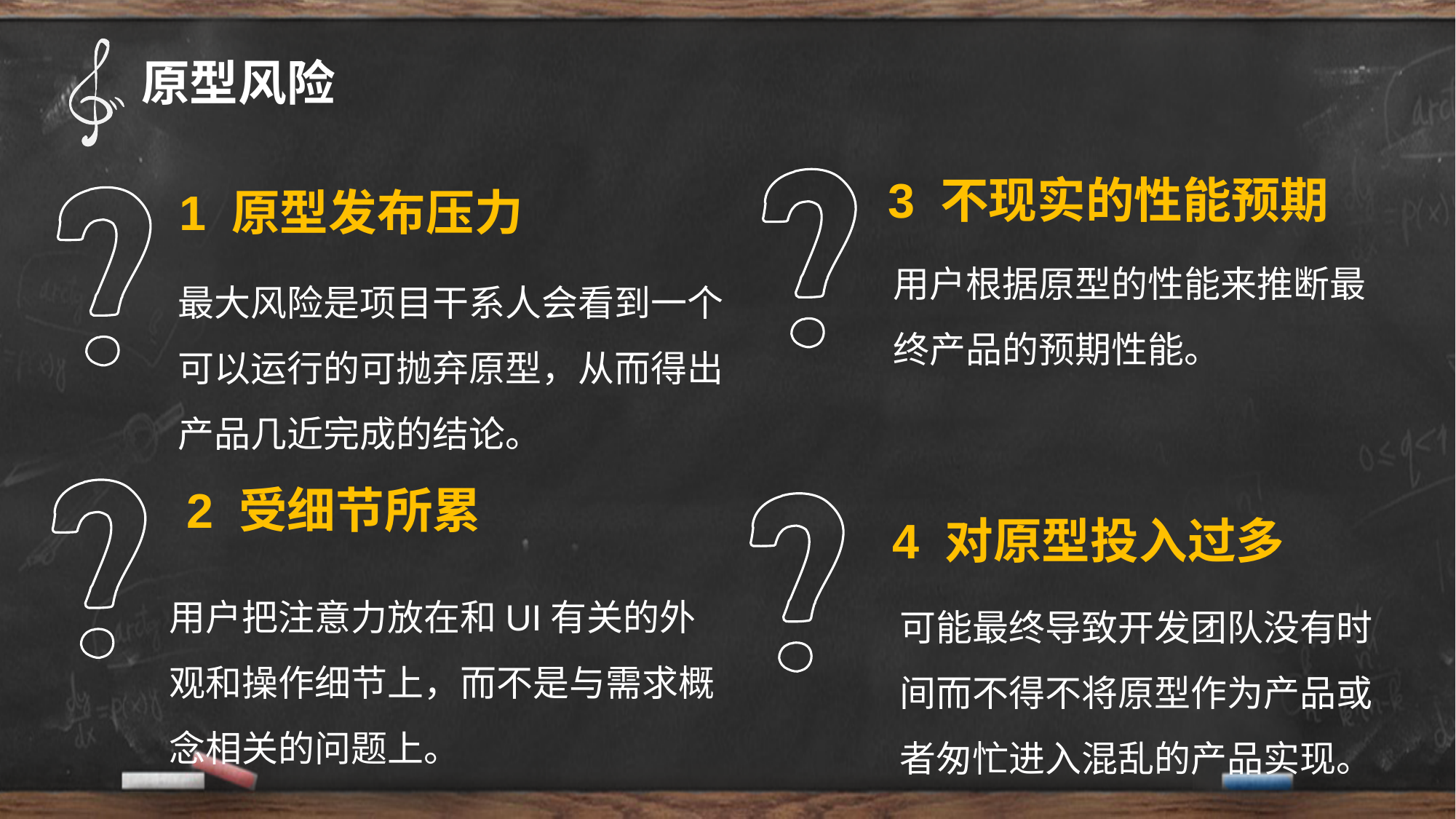

原型风险
3 不现实的性能预期

1 原型发布压力

用户根据原型的性能来推断最终产品的预期性能。
最大风险是项目干系人会看到一个可以运行的可抛弃原型，从而得出产品几近完成的结论。
2 受细节所累

4 对原型投入过多
用户把注意力放在和UI有关的外观和操作细节上，而不是与需求概念相关的问题上。
可能最终导致开发团队没有时间而不得不将原型作为产品或者匆忙进入混乱的产品实现。